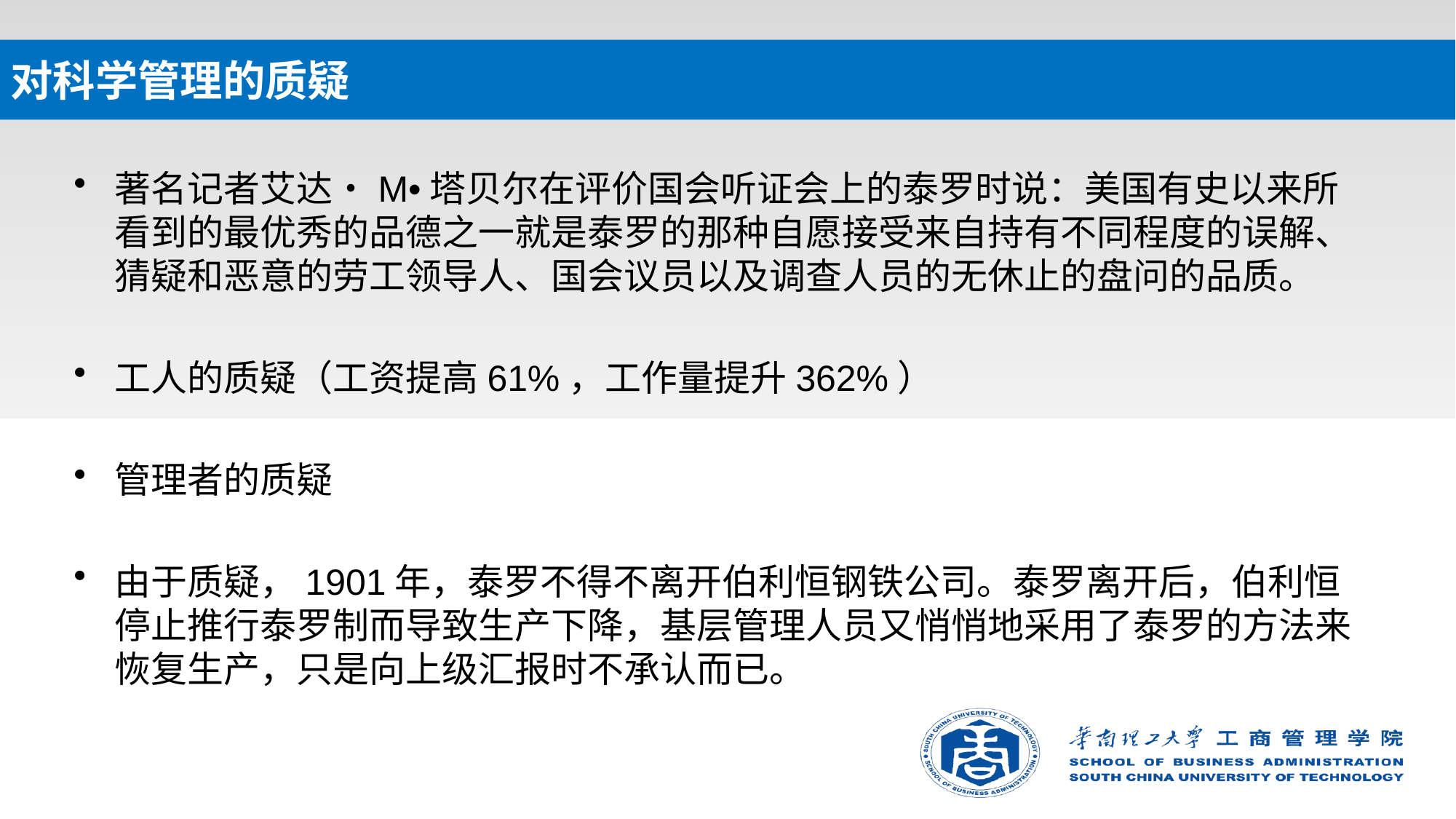

# 对科学管理的质疑
著名记者艾达•M•塔贝尔在评价国会听证会上的泰罗时说：美国有史以来所看到的最优秀的品德之一就是泰罗的那种自愿接受来自持有不同程度的误解、猜疑和恶意的劳工领导人、国会议员以及调查人员的无休止的盘问的品质。

工人的质疑（工资提高61%，工作量提升362%）

管理者的质疑

由于质疑，1901年，泰罗不得不离开伯利恒钢铁公司。泰罗离开后，伯利恒停止推行泰罗制而导致生产下降，基层管理人员又悄悄地采用了泰罗的方法来恢复生产，只是向上级汇报时不承认而已。